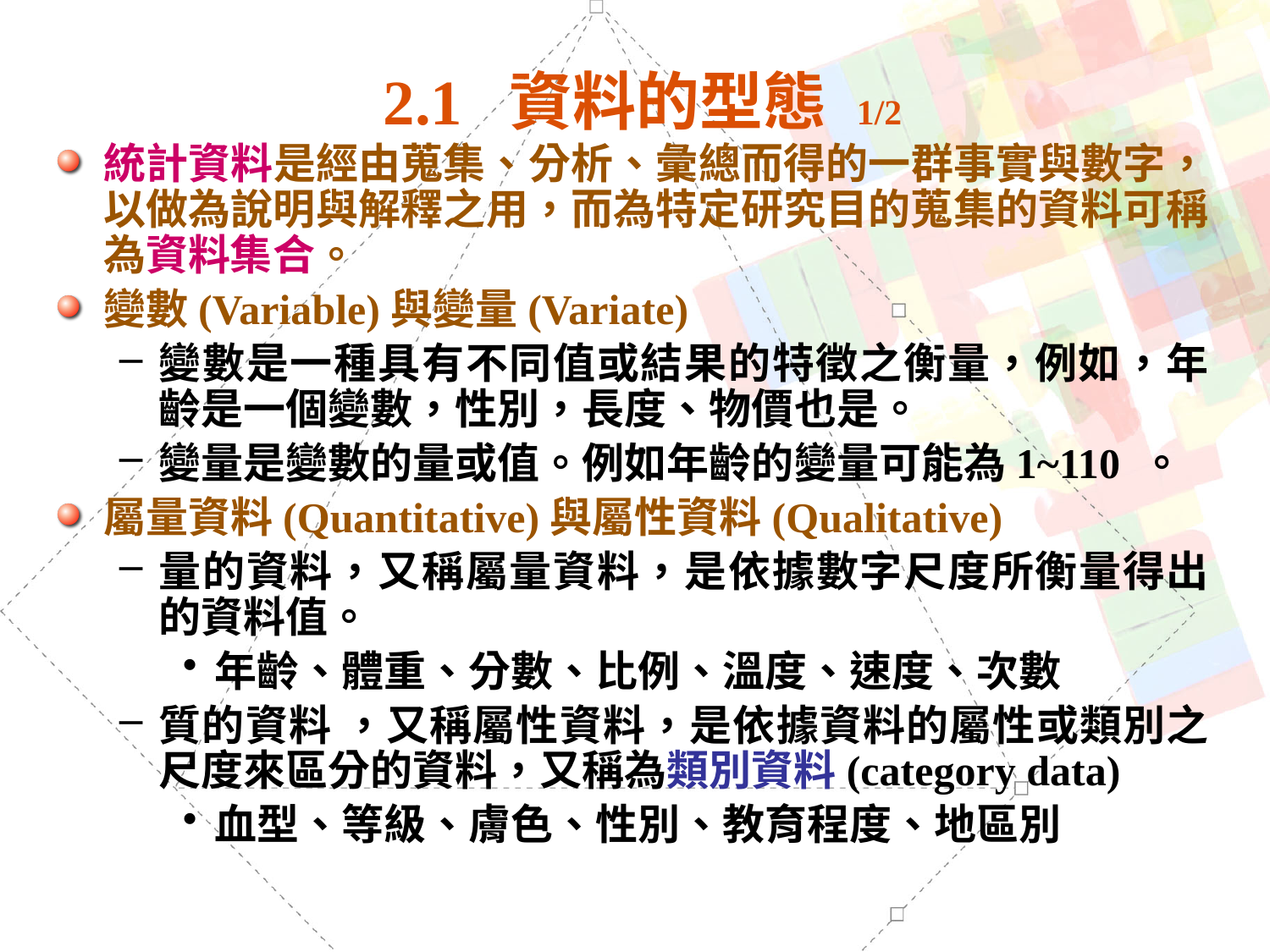

# 2.1  資料的型態 1/2
統計資料是經由蒐集、分析、彙總而得的一群事實與數字，以做為說明與解釋之用，而為特定研究目的蒐集的資料可稱為資料集合。
變數(Variable)與變量(Variate)
變數是一種具有不同值或結果的特徵之衡量，例如，年齡是一個變數，性別，長度、物價也是。
變量是變數的量或值。例如年齡的變量可能為1~110 。
屬量資料(Quantitative)與屬性資料(Qualitative)
量的資料，又稱屬量資料，是依據數字尺度所衡量得出的資料值。
年齡、體重、分數、比例、溫度、速度、次數
質的資料 ，又稱屬性資料，是依據資料的屬性或類別之尺度來區分的資料，又稱為類別資料(category data)
血型、等級、膚色、性別、教育程度、地區別